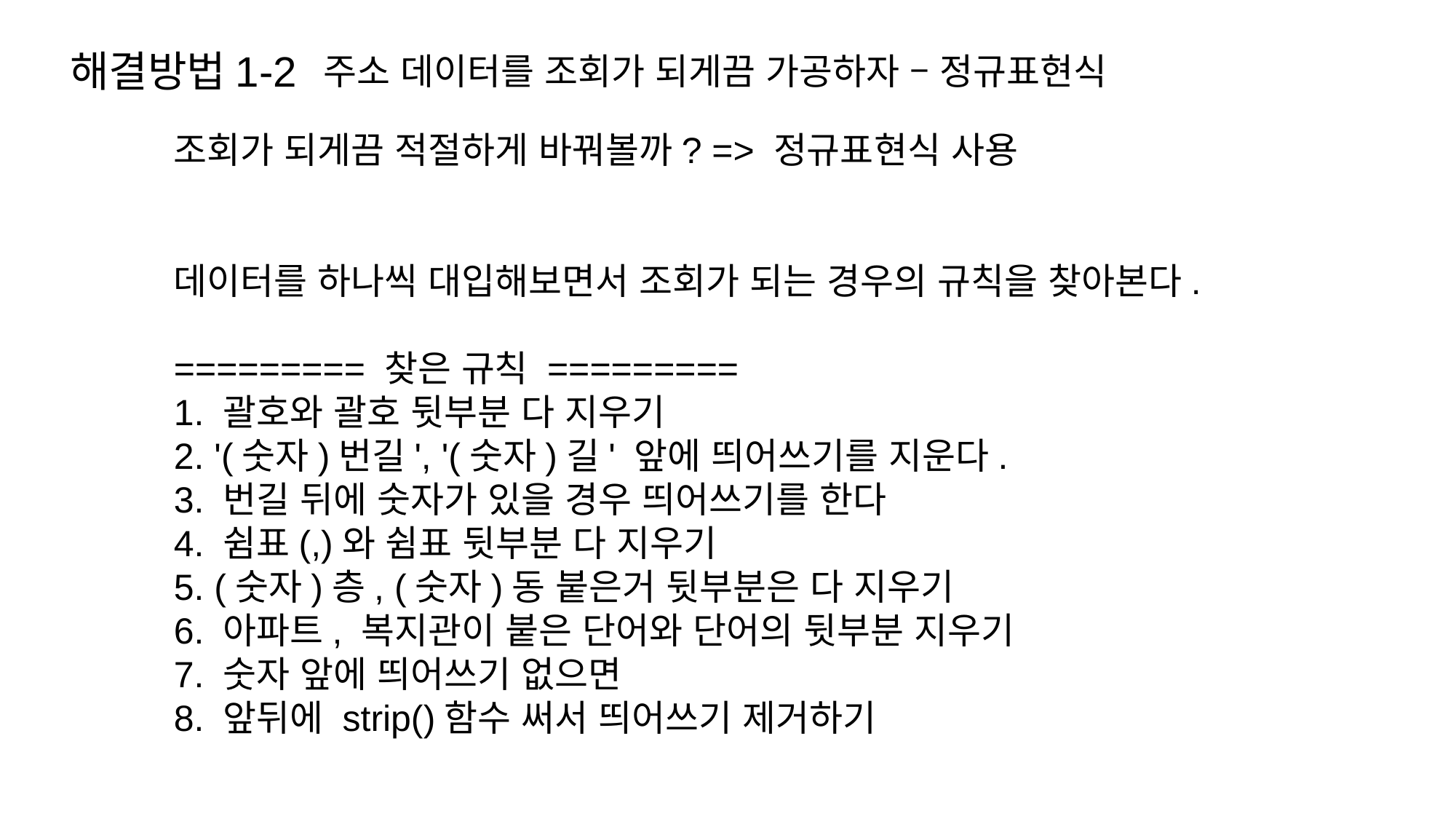

해결방법1-2
주소 데이터를 조회가 되게끔 가공하자 – 정규표현식
조회가 되게끔 적절하게 바꿔볼까? => 정규표현식 사용

데이터를 하나씩 대입해보면서 조회가 되는 경우의 규칙을 찾아본다.

========= 찾은 규칙 =========
1. 괄호와 괄호 뒷부분 다 지우기
2. '(숫자)번길', '(숫자)길' 앞에 띄어쓰기를 지운다.
3. 번길 뒤에 숫자가 있을 경우 띄어쓰기를 한다
4. 쉼표(,)와 쉼표 뒷부분 다 지우기
5. (숫자)층, (숫자)동 붙은거 뒷부분은 다 지우기
6. 아파트, 복지관이 붙은 단어와 단어의 뒷부분 지우기
7. 숫자 앞에 띄어쓰기 없으면
8. 앞뒤에 strip()함수 써서 띄어쓰기 제거하기